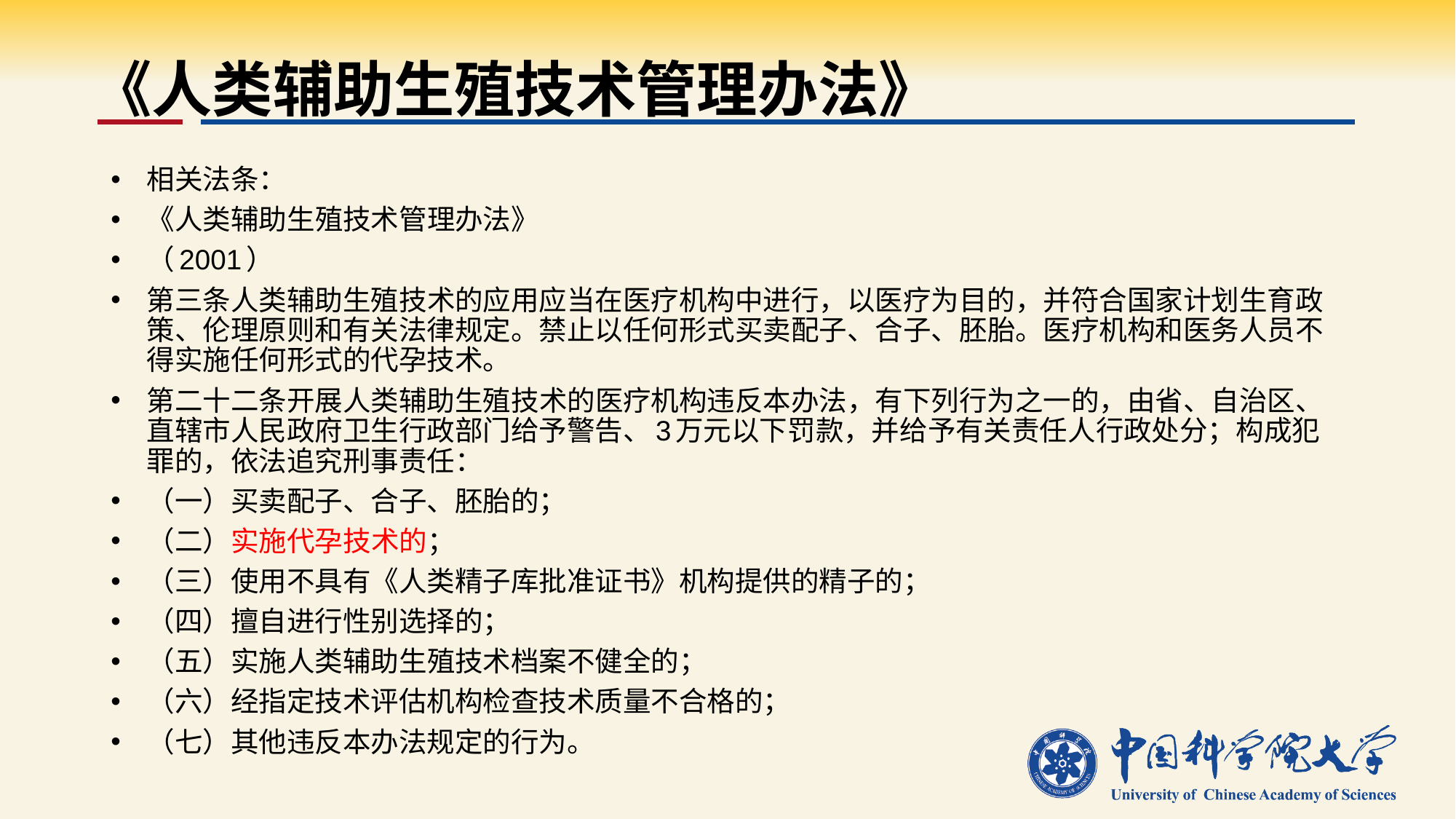

# 《人类辅助生殖技术管理办法》
相关法条：
《人类辅助生殖技术管理办法》
（2001）
第三条人类辅助生殖技术的应用应当在医疗机构中进行，以医疗为目的，并符合国家计划生育政策、伦理原则和有关法律规定。禁止以任何形式买卖配子、合子、胚胎。医疗机构和医务人员不得实施任何形式的代孕技术。
第二十二条开展人类辅助生殖技术的医疗机构违反本办法，有下列行为之一的，由省、自治区、直辖市人民政府卫生行政部门给予警告、3万元以下罚款，并给予有关责任人行政处分；构成犯罪的，依法追究刑事责任：
（一）买卖配子、合子、胚胎的；
（二）实施代孕技术的；
（三）使用不具有《人类精子库批准证书》机构提供的精子的；
（四）擅自进行性别选择的；
（五）实施人类辅助生殖技术档案不健全的；
（六）经指定技术评估机构检查技术质量不合格的；
（七）其他违反本办法规定的行为。